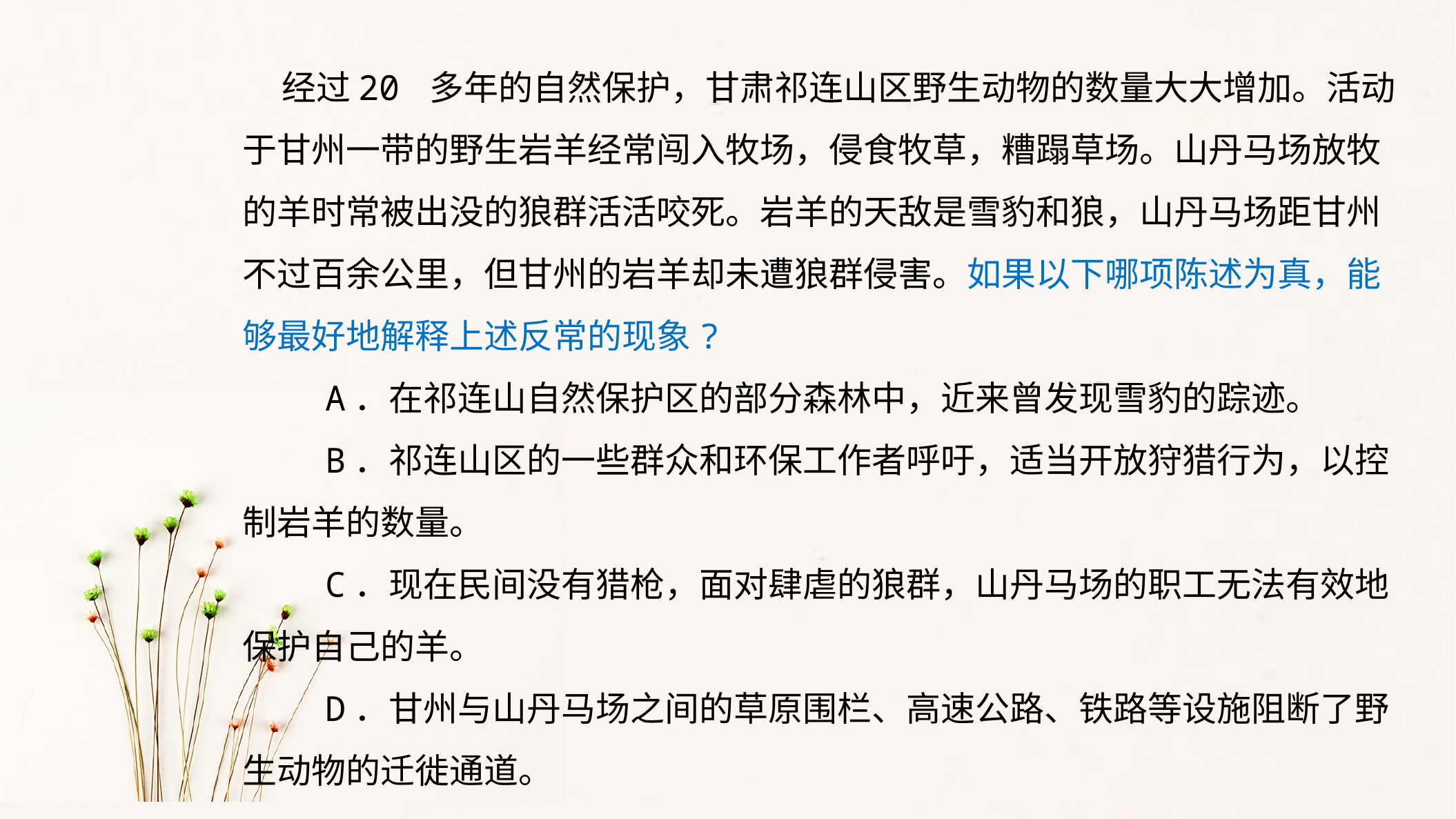

经过20 多年的自然保护，甘肃祁连山区野生动物的数量大大增加。活动于甘州一带的野生岩羊经常闯入牧场，侵食牧草，糟蹋草场。山丹马场放牧的羊时常被出没的狼群活活咬死。岩羊的天敌是雪豹和狼，山丹马场距甘州不过百余公里，但甘州的岩羊却未遭狼群侵害。如果以下哪项陈述为真，能够最好地解释上述反常的现象?
    A．在祁连山自然保护区的部分森林中，近来曾发现雪豹的踪迹。
    B．祁连山区的一些群众和环保工作者呼吁，适当开放狩猎行为，以控制岩羊的数量。
    C．现在民间没有猎枪，面对肆虐的狼群，山丹马场的职工无法有效地保护自己的羊。
    D．甘州与山丹马场之间的草原围栏、高速公路、铁路等设施阻断了野生动物的迁徙通道。